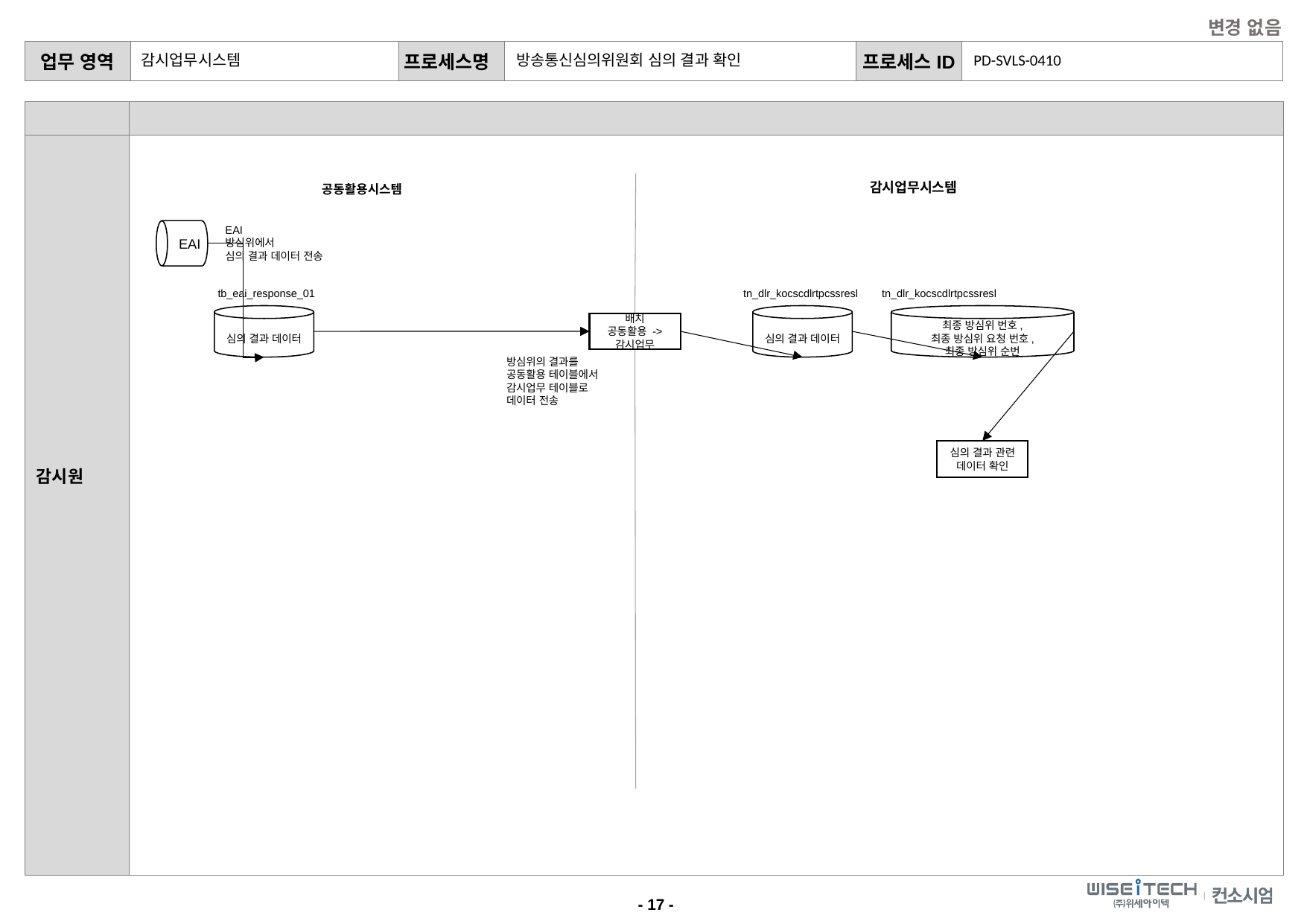

변경 없음
PD-SVLS-0410
감시업무시스템
방송통신심의위원회 심의 결과 확인
감시업무시스템
공동활용시스템
EAI
방심위에서
심의 결과 데이터 전송

EAI
tb_eai_response_01
tn_dlr_kocscdlrtpcssresl
tn_dlr_kocscdlrtpcssresl
감시원
심의 결과 데이터
심의 결과 데이터
최종 방심위 번호,
최종 방심위 요청 번호,
최종 방심위 순번
배치
공동활용 ->
감시업무
방심위의 결과를
공동활용 테이블에서 감시업무 테이블로
데이터 전송
심의 결과 관련 데이터 확인